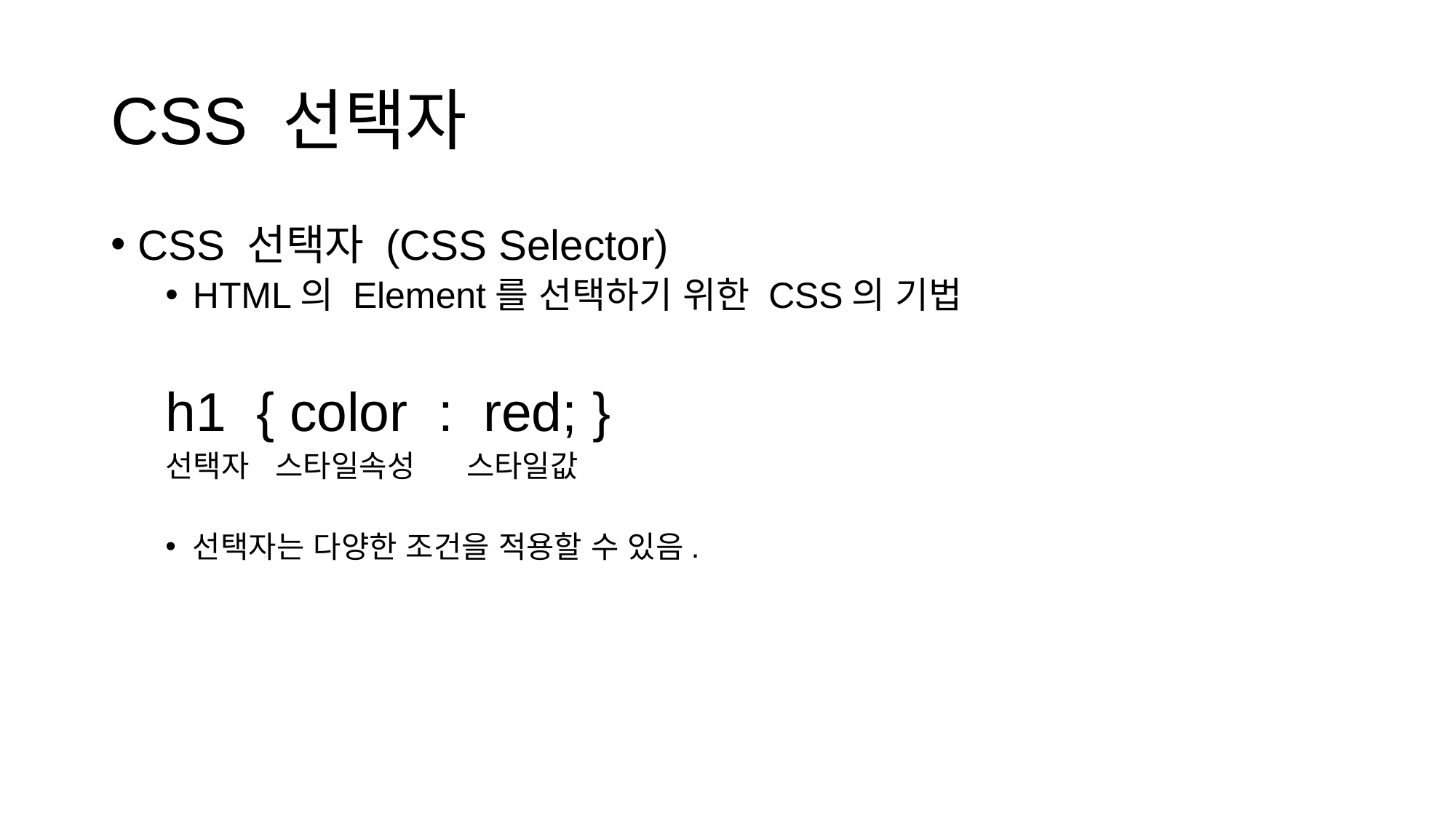

# CSS 선택자
CSS 선택자 (CSS Selector)
HTML의 Element를 선택하기 위한 CSS의 기법

h1  { color  :  red; }
선택자   스타일속성      스타일값

선택자는 다양한 조건을 적용할 수 있음.